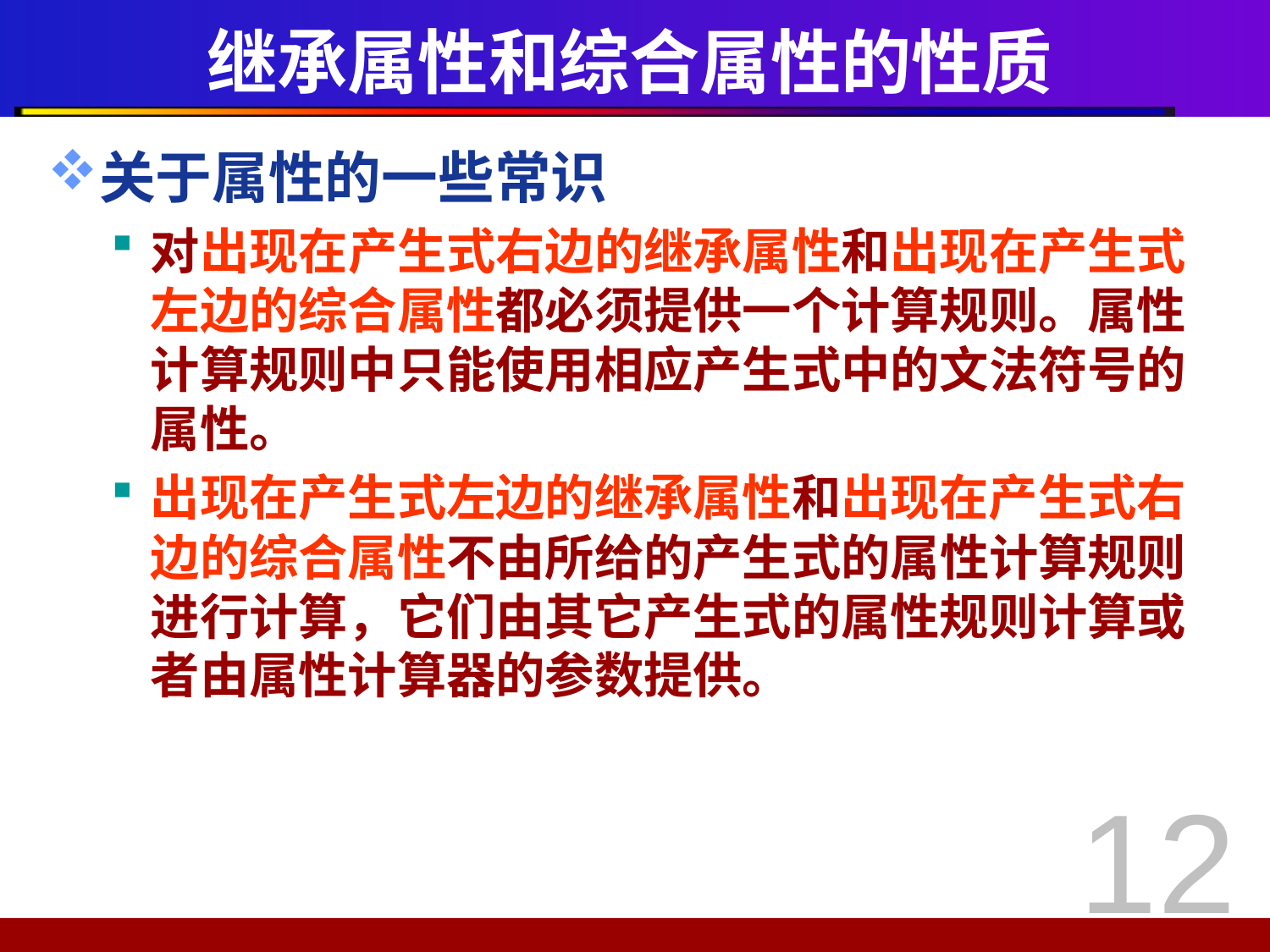

# 继承属性和综合属性的性质
关于属性的一些常识
对出现在产生式右边的继承属性和出现在产生式左边的综合属性都必须提供一个计算规则。属性计算规则中只能使用相应产生式中的文法符号的属性。
出现在产生式左边的继承属性和出现在产生式右边的综合属性不由所给的产生式的属性计算规则进行计算，它们由其它产生式的属性规则计算或者由属性计算器的参数提供。
12